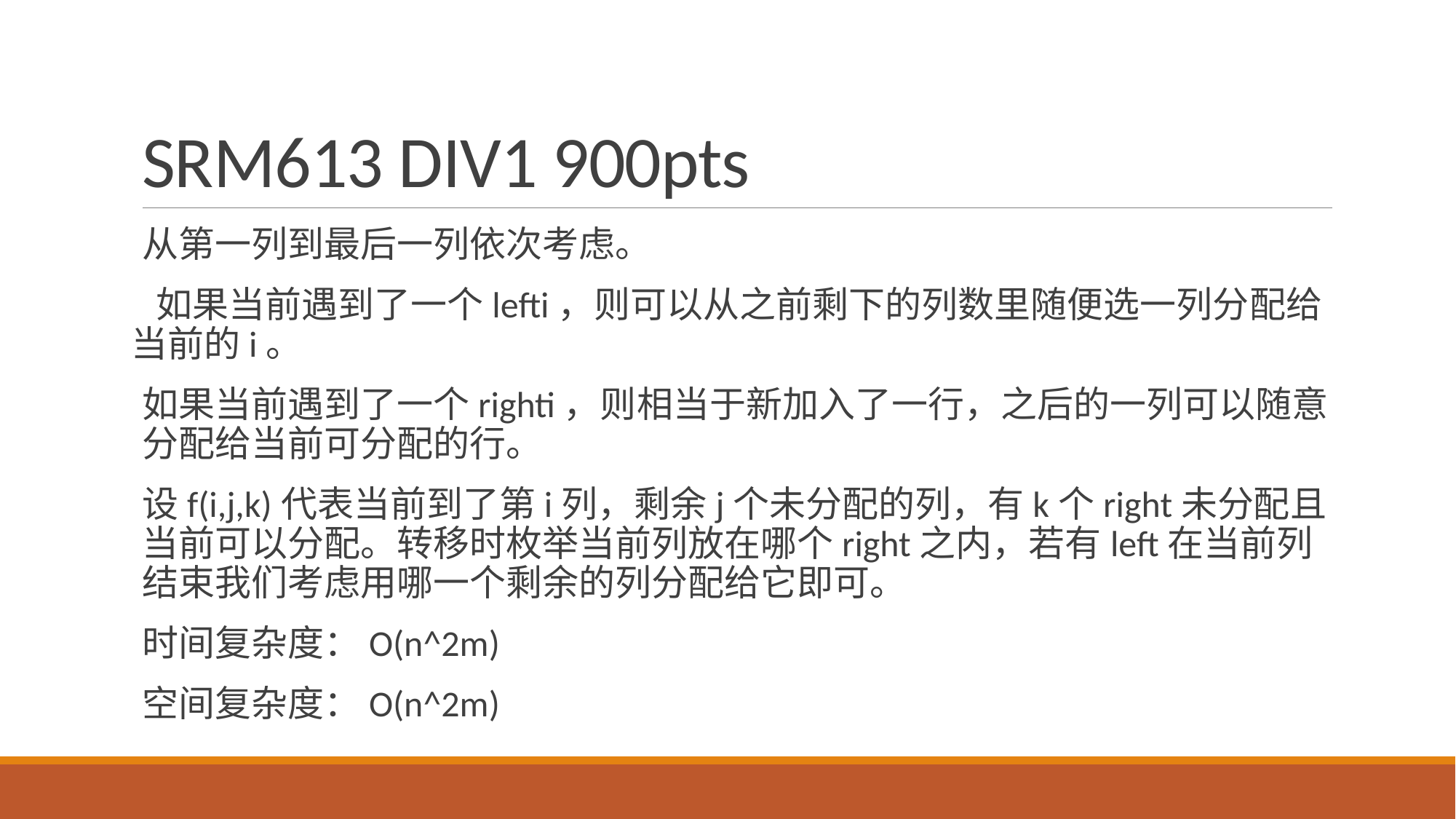

# SRM613 DIV1 900pts
从第一列到最后一列依次考虑。
  如果当前遇到了一个lefti，则可以从之前剩下的列数里随便选一列分配给当前的i。
如果当前遇到了一个righti，则相当于新加入了一行，之后的一列可以随意分配给当前可分配的行。
设f(i,j,k)代表当前到了第i列，剩余j个未分配的列，有k个right未分配且当前可以分配。转移时枚举当前列放在哪个right之内，若有left在当前列结束我们考虑用哪一个剩余的列分配给它即可。
时间复杂度：O(n^2m)
空间复杂度：O(n^2m)